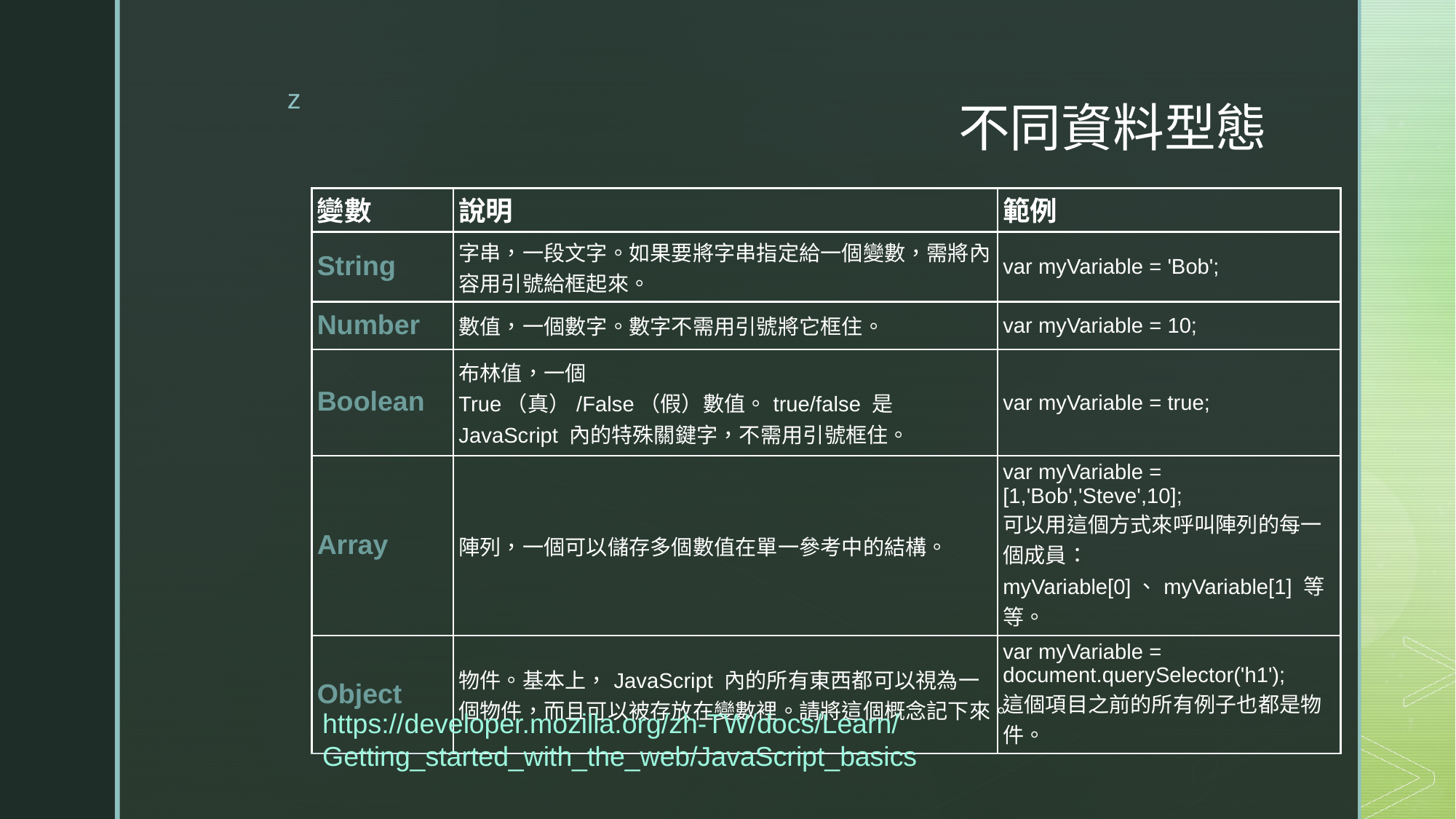

# 不同資料型態
| 變數 | 說明 | 範例 |
| --- | --- | --- |
| String | 字串，一段文字。如果要將字串指定給一個變數，需將內容用引號給框起來。 | var myVariable = 'Bob'; |
| Number | 數值，一個數字。數字不需用引號將它框住。 | var myVariable = 10; |
| Boolean | 布林值，一個  True（真）/False（假）數值。true/false 是 JavaScript 內的特殊關鍵字，不需用引號框住。 | var myVariable = true; |
| Array | 陣列，一個可以儲存多個數值在單一參考中的結構。 | var myVariable = [1,'Bob','Steve',10]; 可以用這個方式來呼叫陣列的每一個成員：myVariable[0]、myVariable[1] 等等。 |
| Object | 物件。基本上，JavaScript 內的所有東西都可以視為一個物件，而且可以被存放在變數裡。請將這個概念記下來。 | var myVariable = document.querySelector('h1'); 這個項目之前的所有例子也都是物件。 |
https://developer.mozilla.org/zh-TW/docs/Learn/Getting_started_with_the_web/JavaScript_basics